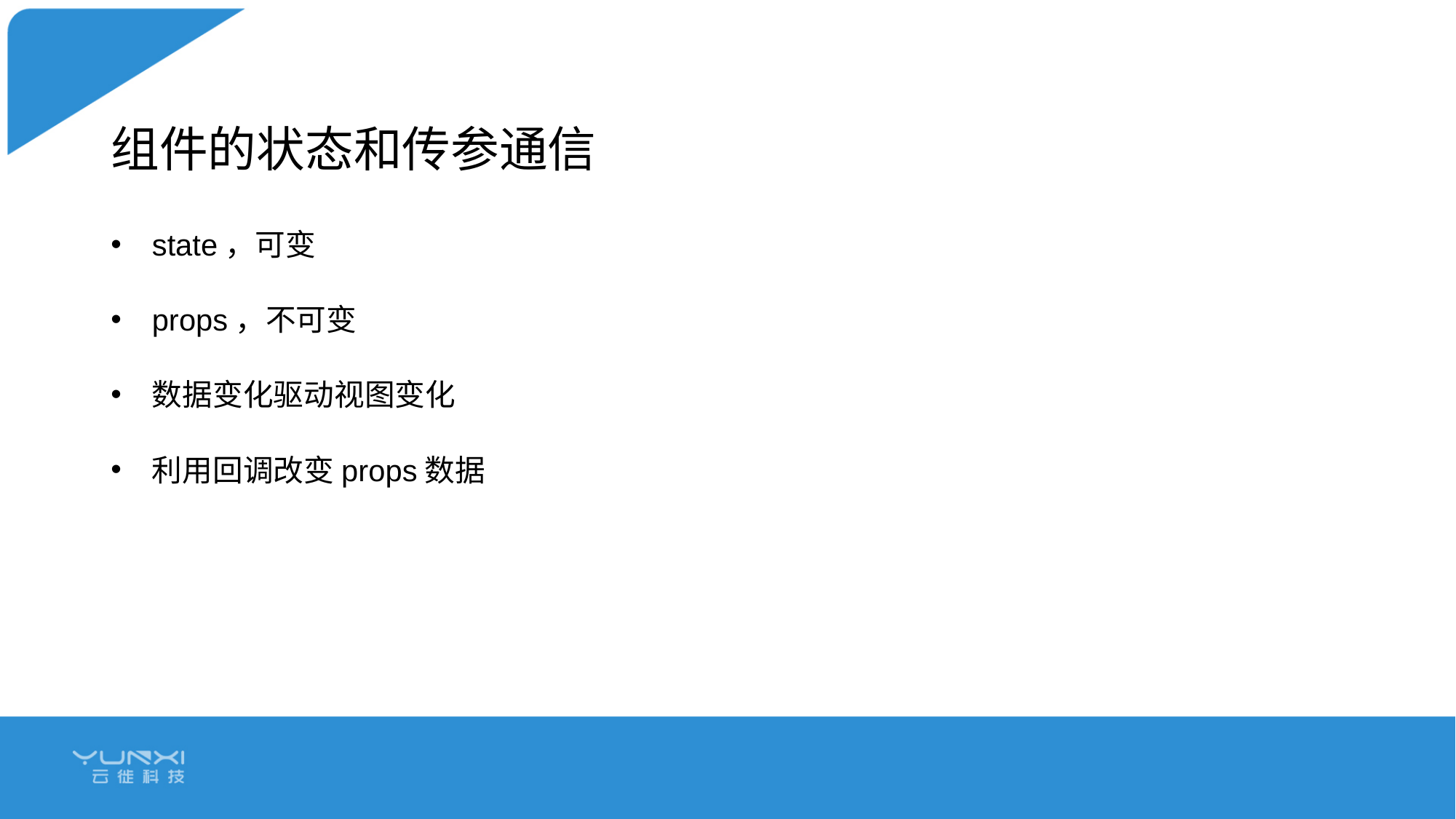

# 组件的状态和传参通信
state，可变
props，不可变
数据变化驱动视图变化
利用回调改变props数据